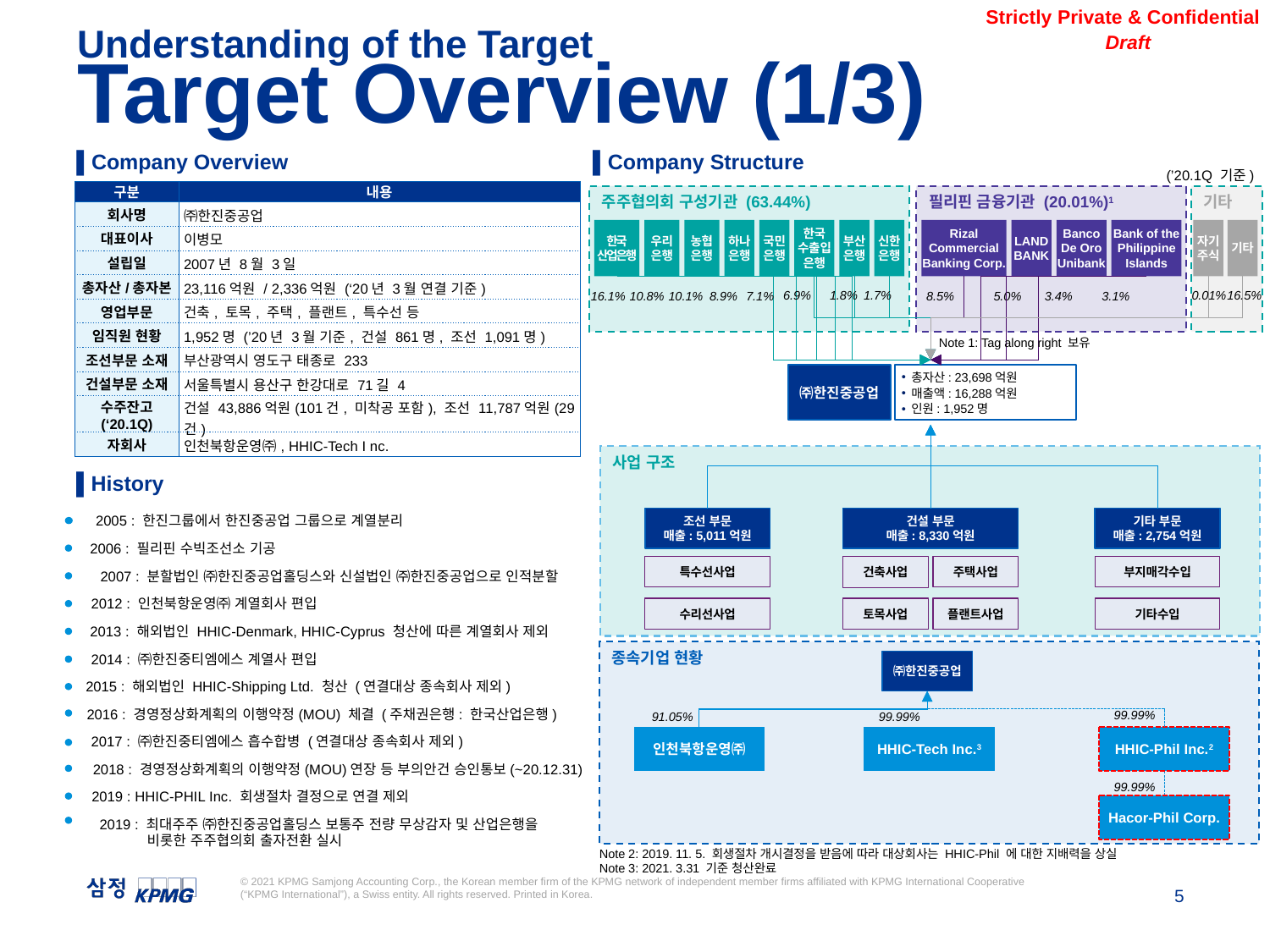

Understanding of the Target
Target Overview (1/3)
▌Company Overview
▌Company Structure
(’20.1Q 기준)
| 구분 | 내용 |
| --- | --- |
| 회사명 | ㈜한진중공업 |
| 대표이사 | 이병모 |
| 설립일 | 2007년 8월 3일 |
| 총자산/총자본 | 23,116억원 / 2,336억원 (‘20년 3월 연결 기준) |
| 영업부문 | 건축, 토목, 주택, 플랜트, 특수선 등 |
| 임직원 현황 | 1,952명 (’20년 3월 기준, 건설 861명, 조선 1,091명) |
| 조선부문 소재 | 부산광역시 영도구 태종로 233 |
| 건설부문 소재 | 서울특별시 용산구 한강대로 71길 4 |
| 수주잔고 (‘20.1Q) | 건설 43,886억원(101건, 미착공 포함), 조선 11,787억원(29건) |
| 자회사 | 인천북항운영㈜, HHIC-Tech I nc. |
기타
주주협의회 구성기관 (63.44%)
필리핀 금융기관 (20.01%)1
한국
산업은행
우리
은행
농협
은행
하나
은행
국민
은행
Rizal Commercial Banking Corp.
LAND
BANK
Banco
De Oro
Unibank
Bank of the Philippine Islands
16.1%
10.8%
10.1%
8.9%
7.1%
8.5%
5.0%
3.4%
3.1%
한국
수출입은행
부산
은행
신한
은행
6.9%
1.8%
1.7%
Note 1: Tag along right 보유
자기
주식
기타
0.01%
16.5%

㈜한진중공업
총자산: 23,698억원
매출액: 16,288억원
인원: 1,952명
사업 구조
▌History

2005 : 한진그룹에서 한진중공업 그룹으로 계열분리
조선 부문
매출: 5,011억원
건설 부문
매출: 8,330억원
기타 부문
매출: 2,754억원

2006 : 필리핀 수빅조선소 기공

특수선사업
주택사업
부지매각수입
건축사업
2007 : 분할법인 ㈜한진중공업홀딩스와 신설법인 ㈜한진중공업으로 인적분할

2012 : 인천북항운영㈜ 계열회사 편입
수리선사업
토목사업
플랜트사업
기타수입

2013 : 해외법인 HHIC-Denmark, HHIC-Cyprus 청산에 따른 계열회사 제외

종속기업 현황
99.99%
91.05%
99.99%
인천북항운영㈜
HHIC-Tech Inc.3
HHIC-Phil Inc.2
99.99%
Hacor-Phil Corp.
2014 : ㈜한진중티엠에스 계열사 편입
㈜한진중공업

2015 : 해외법인 HHIC-Shipping Ltd. 청산 (연결대상 종속회사 제외)

2016 : 경영정상화계획의 이행약정(MOU) 체결 (주채권은행: 한국산업은행)

2017 : ㈜한진중티엠에스 흡수합병 (연결대상 종속회사 제외)

2018 : 경영정상화계획의 이행약정(MOU)연장 등 부의안건 승인통보(~20.12.31)

2019 : HHIC-PHIL Inc. 회생절차 결정으로 연결 제외

2019 : 최대주주 ㈜한진중공업홀딩스 보통주 전량 무상감자 및 산업은행을
           비롯한 주주협의회 출자전환 실시

Note 2: 2019. 11. 5. 회생절차 개시결정을 받음에 따라 대상회사는 HHIC-Phil 에 대한 지배력을 상실
Note 3: 2021. 3.31 기준 청산완료